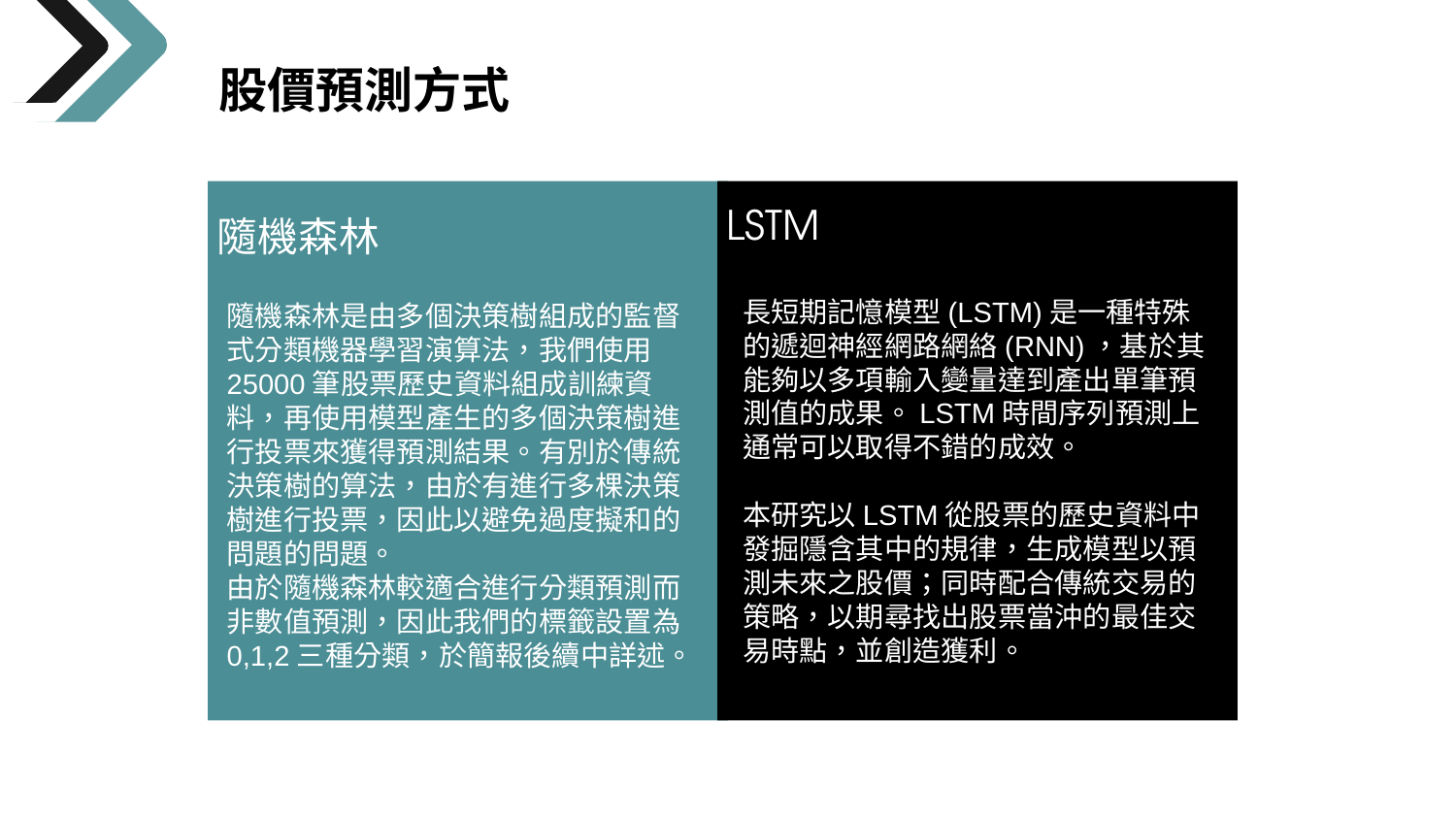

股價預測方式

LSTM
LSTM
隨機森林
長短期記憶模型(LSTM)是一種特殊的遞迴神經網路網絡(RNN)，基於其能夠以多項輸入變量達到產出單筆預測值的成果。LSTM時間序列預測上通常可以取得不錯的成效。

本研究以LSTM從股票的歷史資料中發掘隱含其中的規律，生成模型以預測未來之股價；同時配合傳統交易的策略，以期尋找出股票當沖的最佳交易時點，並創造獲利。

隨機森林是由多個決策樹組成的監督式分類機器學習演算法，我們使用25000筆股票歷史資料組成訓練資料，再使用模型產生的多個決策樹進行投票來獲得預測結果。有別於傳統決策樹的算法，由於有進行多棵決策樹進行投票，因此以避免過度擬和的問題的問題。
由於隨機森林較適合進行分類預測而非數值預測，因此我們的標籤設置為0,1,2三種分類，於簡報後續中詳述。